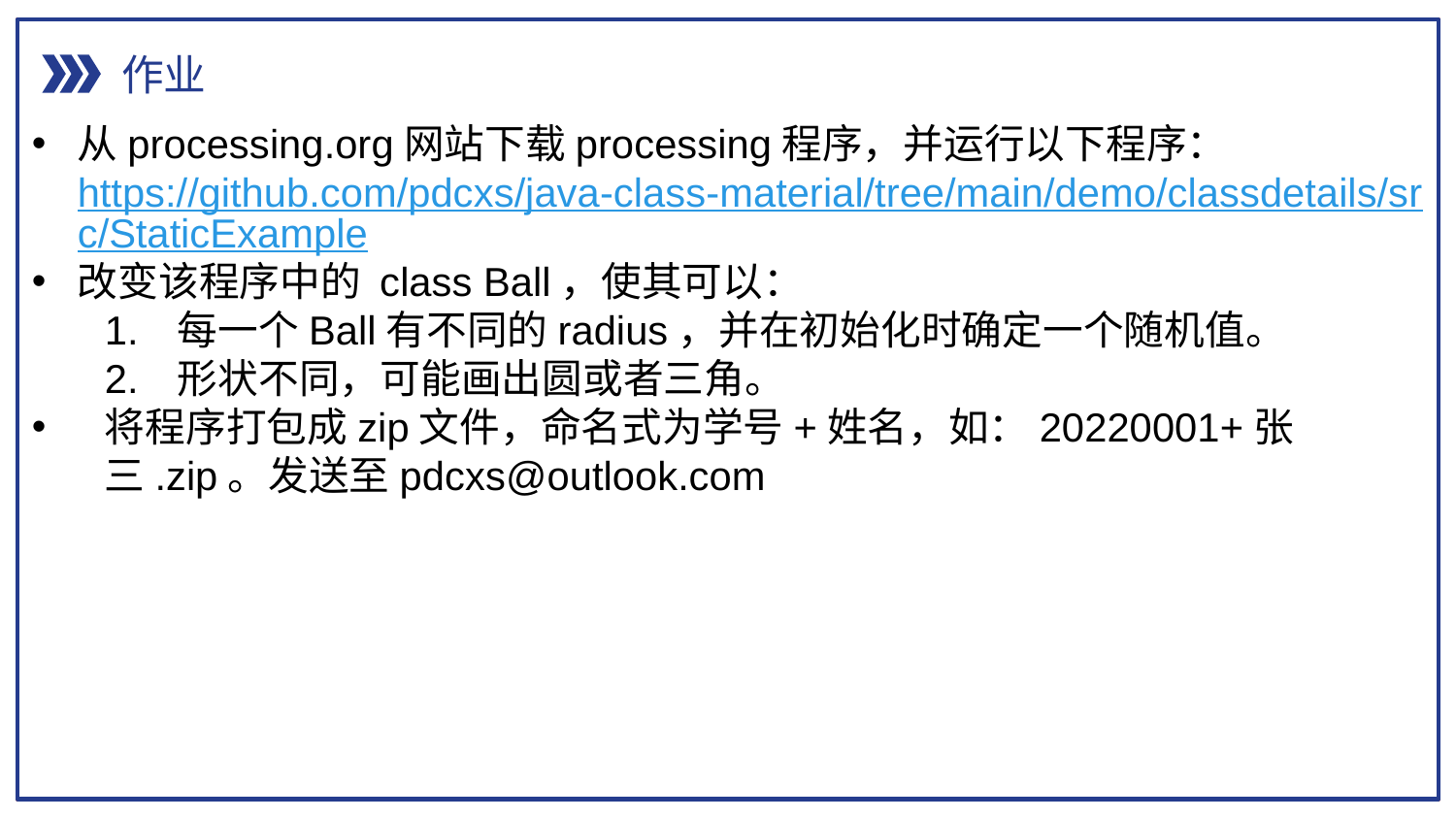

作业

从processing.org网站下载processing程序，并运行以下程序：https://github.com/pdcxs/java-class-material/tree/main/demo/classdetails/src/StaticExample
改变该程序中的 class Ball，使其可以：
每一个Ball有不同的radius，并在初始化时确定一个随机值。
形状不同，可能画出圆或者三角。
将程序打包成zip文件，命名式为学号+姓名，如：20220001+张三.zip。发送至pdcxs@outlook.com